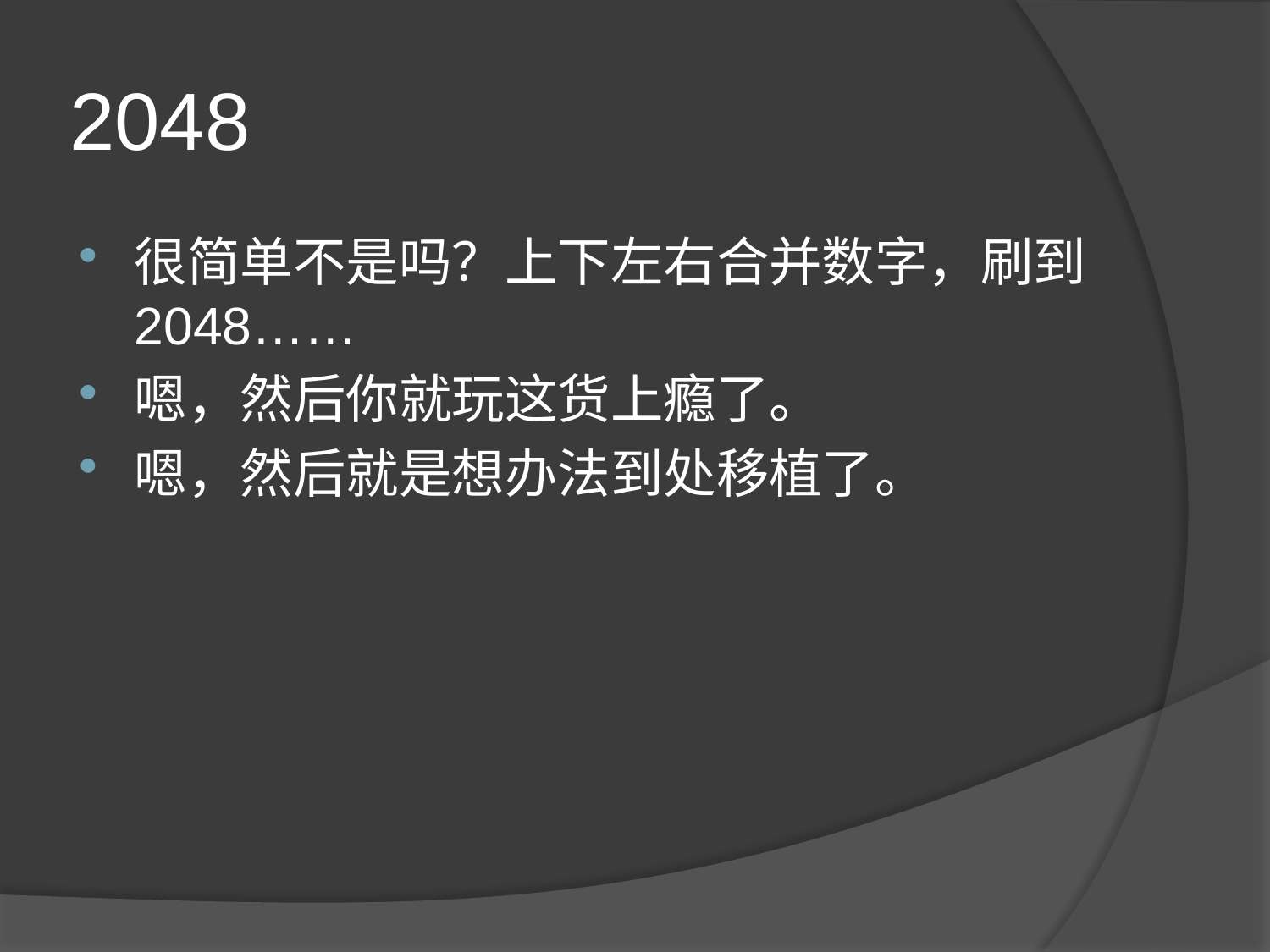

# 2048
很简单不是吗？上下左右合并数字，刷到2048……
嗯，然后你就玩这货上瘾了。
嗯，然后就是想办法到处移植了。